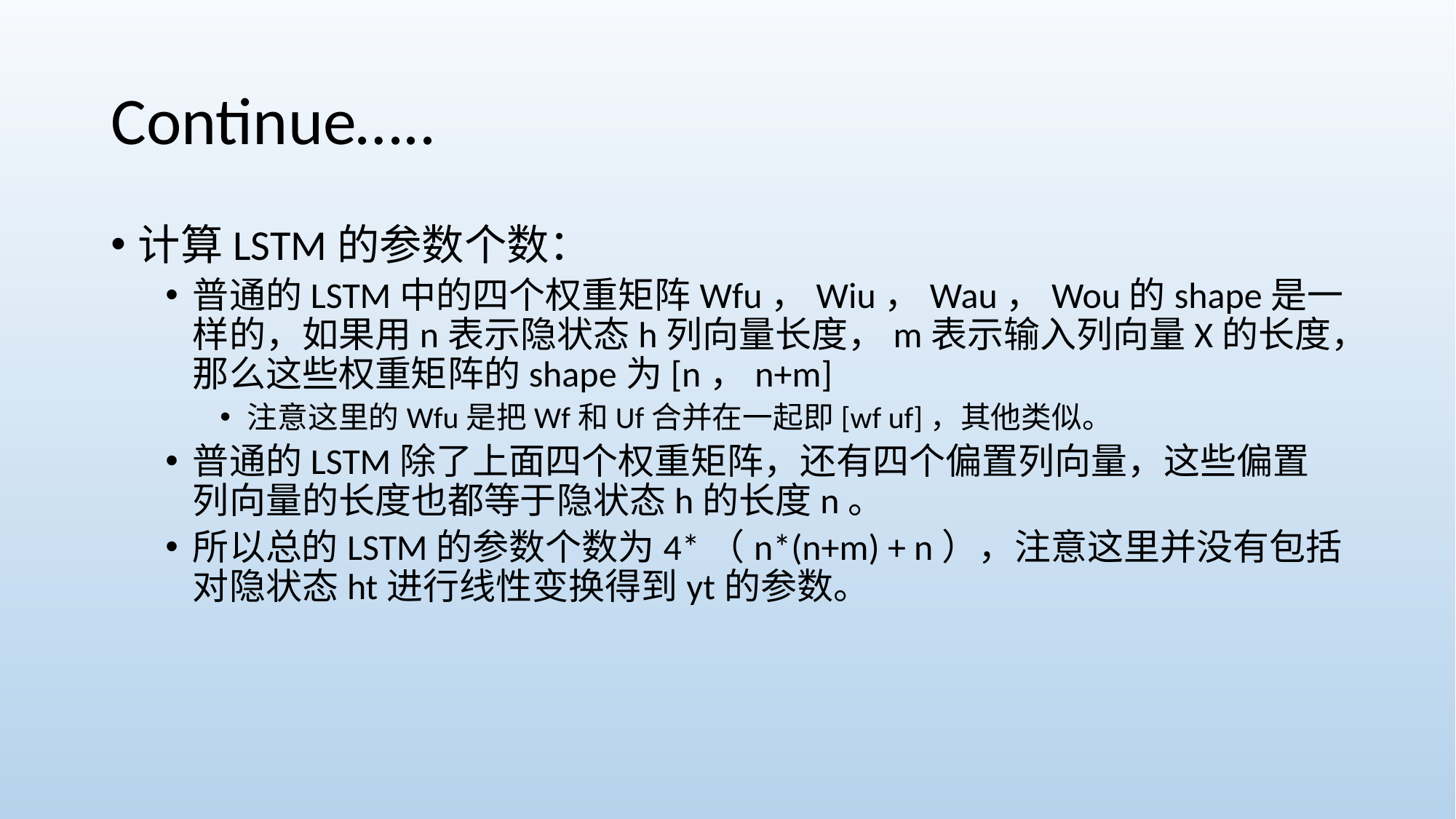

# Continue…..
计算LSTM的参数个数：
普通的LSTM中的四个权重矩阵Wfu，Wiu，Wau，Wou的shape是一样的，如果用n表示隐状态h列向量长度，m表示输入列向量X的长度，那么这些权重矩阵的shape为[n，n+m]
注意这里的Wfu是把Wf和Uf合并在一起即[wf uf]，其他类似。
普通的LSTM除了上面四个权重矩阵，还有四个偏置列向量，这些偏置列向量的长度也都等于隐状态h的长度n。
所以总的LSTM的参数个数为4*（n*(n+m) + n），注意这里并没有包括对隐状态ht进行线性变换得到yt的参数。